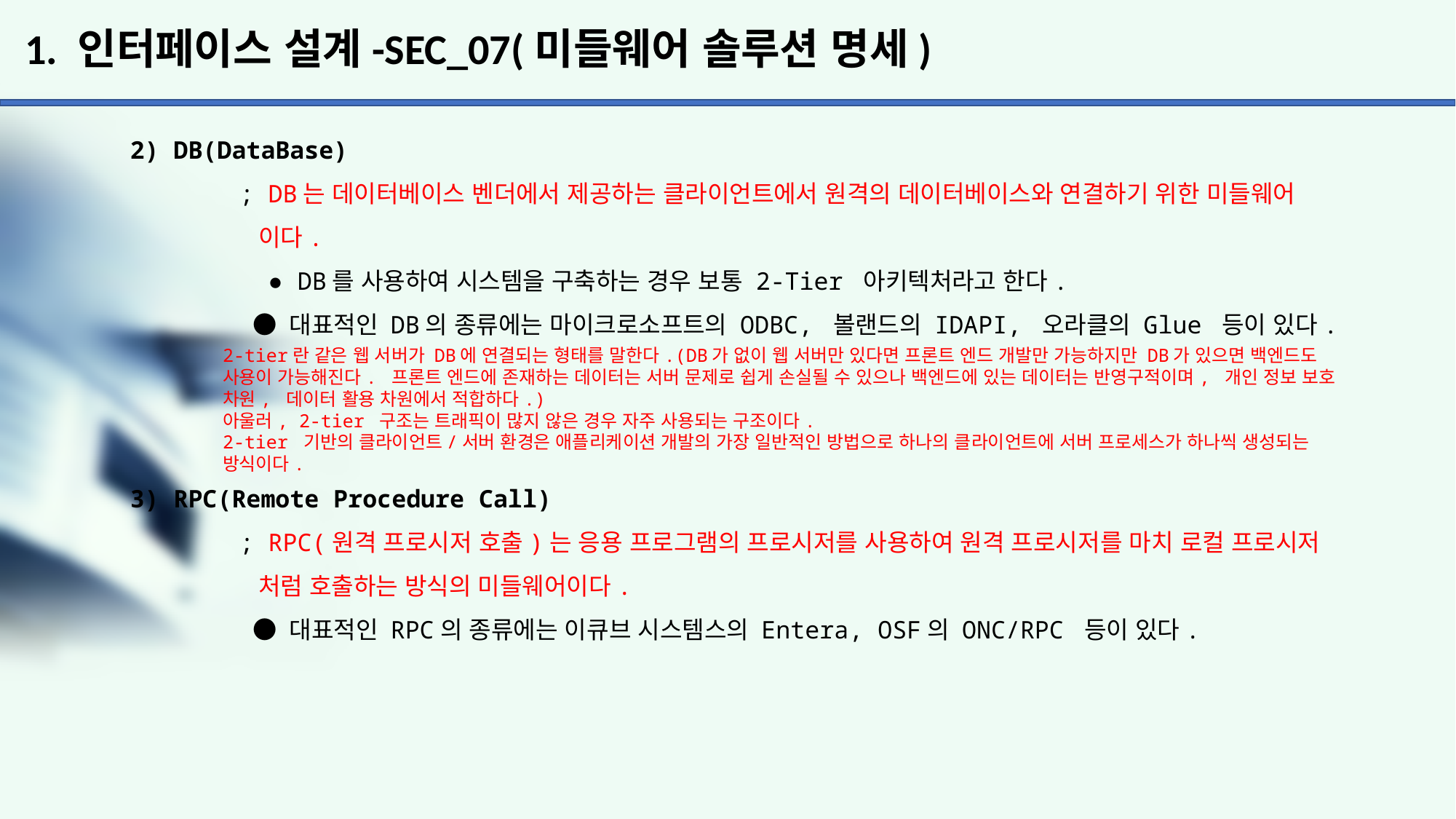

# 1. 인터페이스 설계-SEC_07(미들웨어 솔루션 명세)
2) DB(DataBase)
	; DB는 데이터베이스 벤더에서 제공하는 클라이언트에서 원격의 데이터베이스와 연결하기 위한 미들웨어
	  이다.
	  ● DB를 사용하여 시스템을 구축하는 경우 보통 2-Tier 아키텍처라고 한다.
	  ● 대표적인 DB의 종류에는 마이크로소프트의 ODBC, 볼랜드의 IDAPI, 오라클의 Glue 등이 있다.

3) RPC(Remote Procedure Call)
	; RPC(원격 프로시저 호출)는 응용 프로그램의 프로시저를 사용하여 원격 프로시저를 마치 로컬 프로시저
	  처럼 호출하는 방식의 미들웨어이다.
	  ● 대표적인 RPC의 종류에는 이큐브 시스템스의 Entera, OSF의 ONC/RPC 등이 있다.
2-tier란 같은 웹 서버가 DB에 연결되는 형태를 말한다.(DB가 없이 웹 서버만 있다면 프론트 엔드 개발만 가능하지만 DB가 있으면 백엔드도 사용이 가능해진다. 프론트 엔드에 존재하는 데이터는 서버 문제로 쉽게 손실될 수 있으나 백엔드에 있는 데이터는 반영구적이며, 개인 정보 보호 차원, 데이터 활용 차원에서 적합하다.)
아울러, 2-tier 구조는 트래픽이 많지 않은 경우 자주 사용되는 구조이다.
2-tier 기반의 클라이언트/서버 환경은 애플리케이션 개발의 가장 일반적인 방법으로 하나의 클라이언트에 서버 프로세스가 하나씩 생성되는 방식이다.